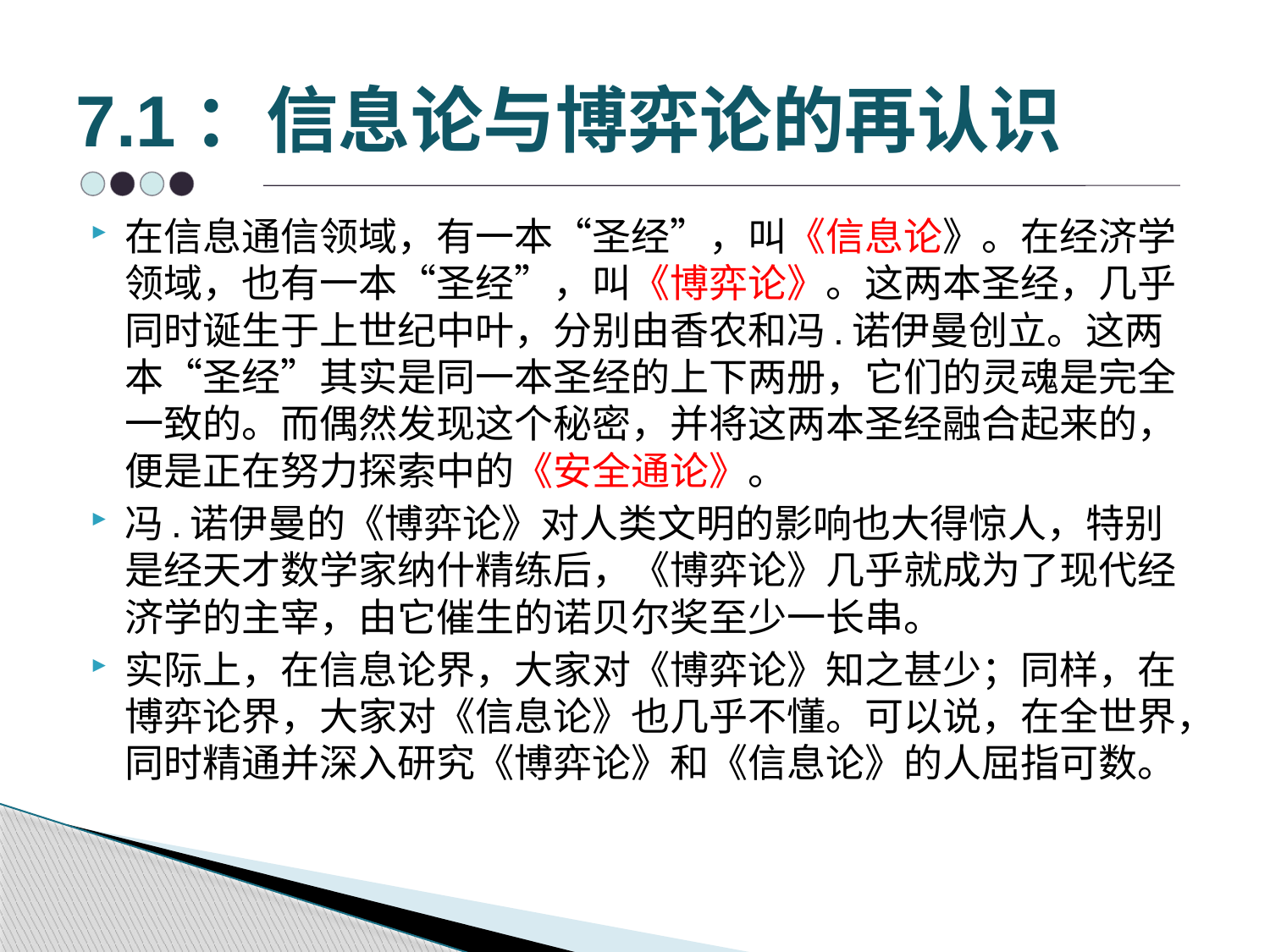

# 7.1：信息论与博弈论的再认识

在信息通信领域，有一本“圣经”，叫《信息论》。在经济学领域，也有一本“圣经”，叫《博弈论》。这两本圣经，几乎同时诞生于上世纪中叶，分别由香农和冯.诺伊曼创立。这两本“圣经”其实是同一本圣经的上下两册，它们的灵魂是完全一致的。而偶然发现这个秘密，并将这两本圣经融合起来的，便是正在努力探索中的《安全通论》。
冯.诺伊曼的《博弈论》对人类文明的影响也大得惊人，特别是经天才数学家纳什精练后，《博弈论》几乎就成为了现代经济学的主宰，由它催生的诺贝尔奖至少一长串。
实际上，在信息论界，大家对《博弈论》知之甚少；同样，在博弈论界，大家对《信息论》也几乎不懂。可以说，在全世界，同时精通并深入研究《博弈论》和《信息论》的人屈指可数。